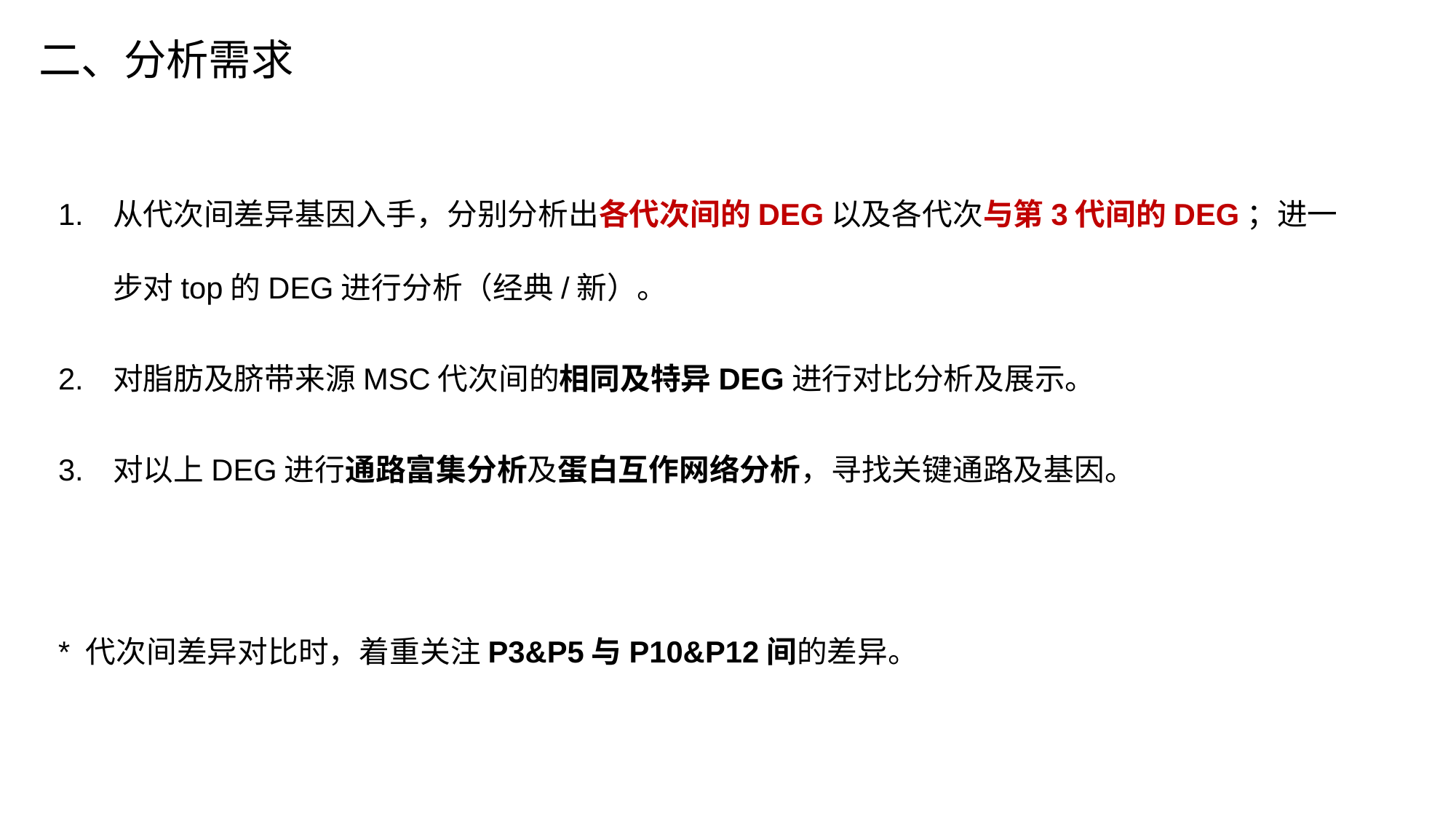

二、分析需求
从代次间差异基因入手，分别分析出各代次间的DEG以及各代次与第3代间的DEG；进一步对top的DEG进行分析（经典/新）。
对脂肪及脐带来源MSC代次间的相同及特异DEG进行对比分析及展示。
对以上DEG进行通路富集分析及蛋白互作网络分析，寻找关键通路及基因。

* 代次间差异对比时，着重关注P3&P5与P10&P12间的差异。